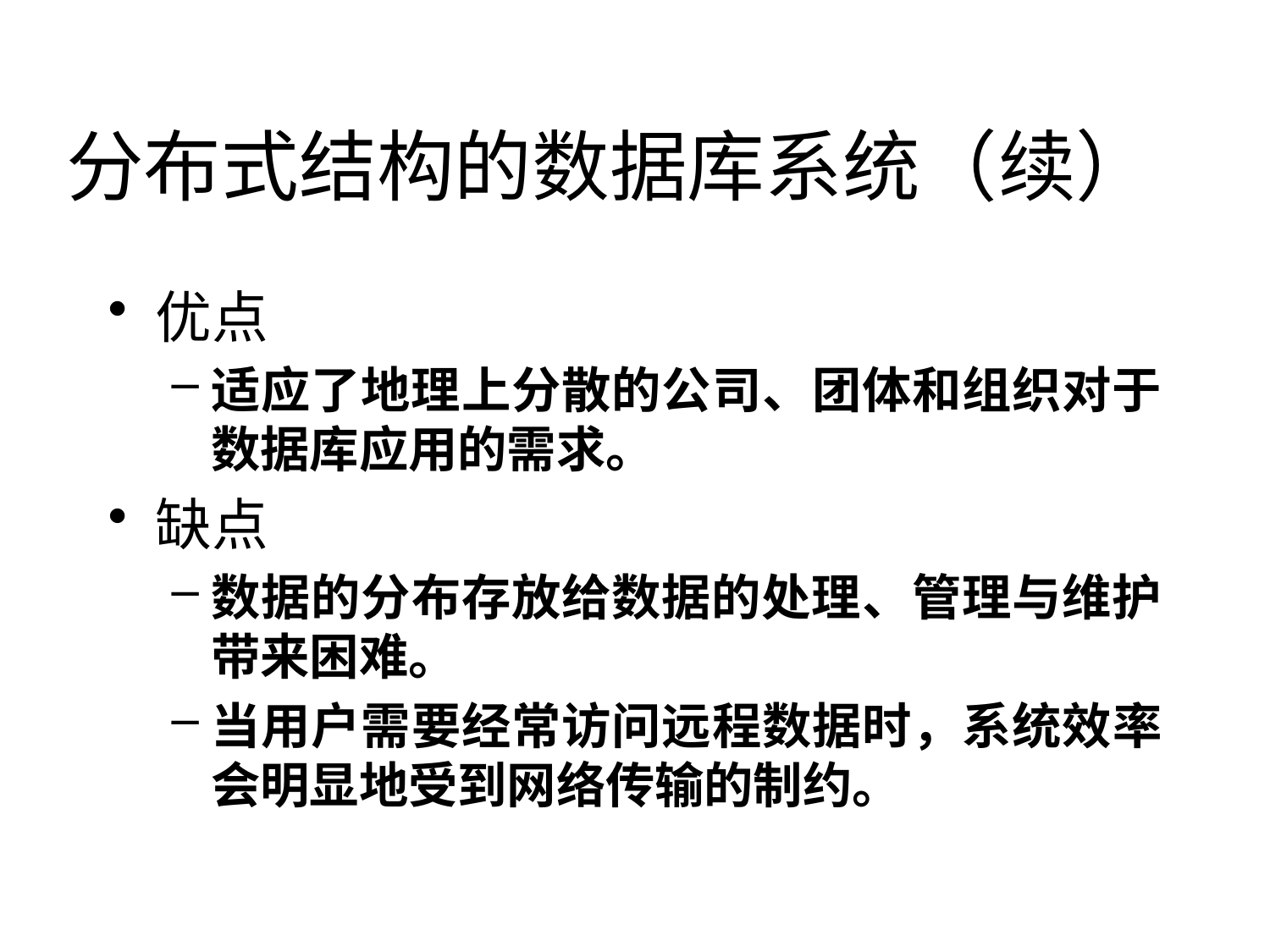

# 分布式结构的数据库系统（续）
优点
适应了地理上分散的公司、团体和组织对于数据库应用的需求。
缺点
数据的分布存放给数据的处理、管理与维护带来困难。
当用户需要经常访问远程数据时，系统效率会明显地受到网络传输的制约。